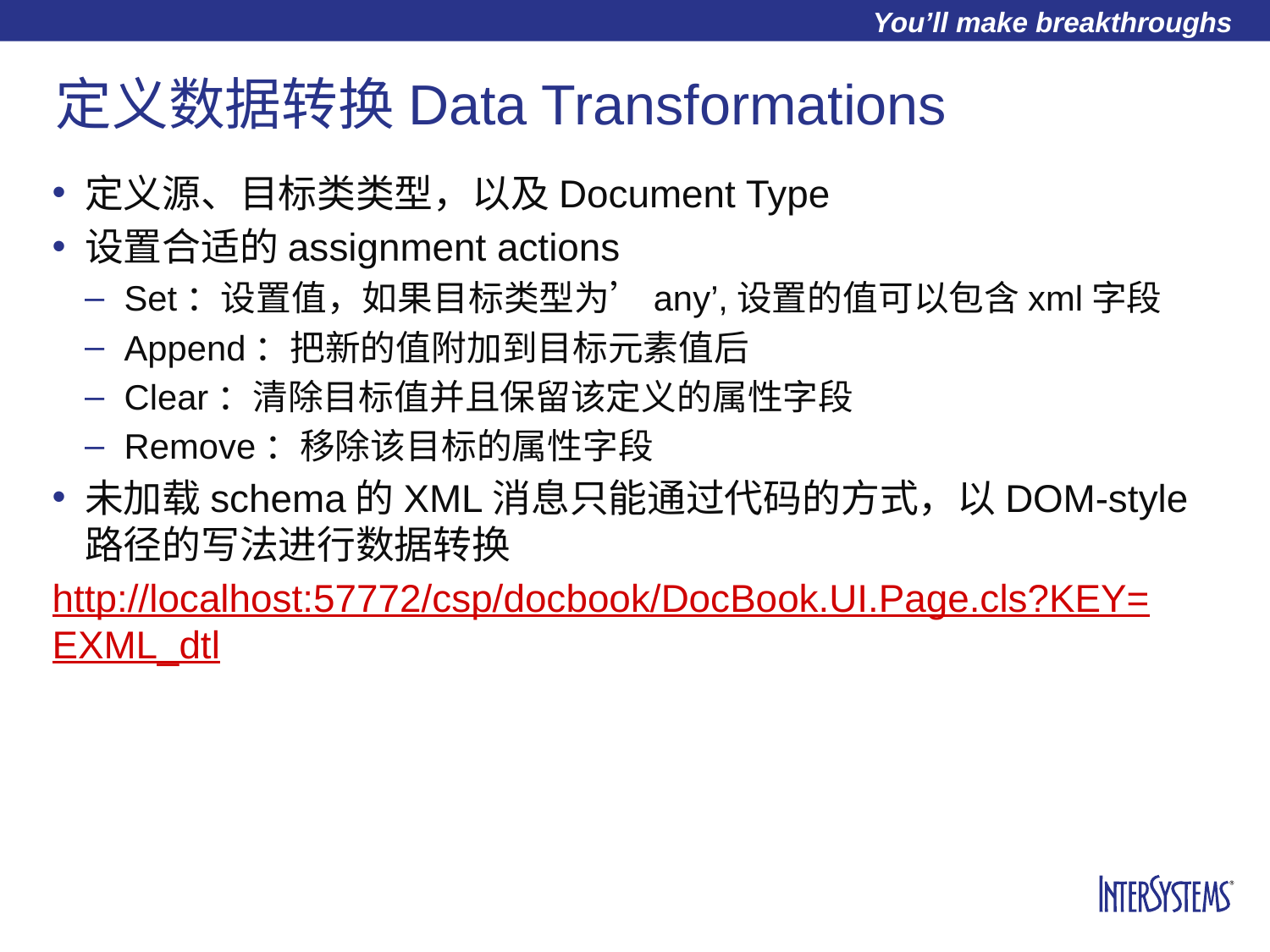

# 定义数据转换Data Transformations
定义源、目标类类型，以及Document Type
设置合适的assignment actions
Set：设置值，如果目标类型为’any’,设置的值可以包含xml字段
Append：把新的值附加到目标元素值后
Clear：清除目标值并且保留该定义的属性字段
Remove：移除该目标的属性字段
未加载schema的XML消息只能通过代码的方式，以DOM-style路径的写法进行数据转换
http://localhost:57772/csp/docbook/DocBook.UI.Page.cls?KEY=EXML_dtl